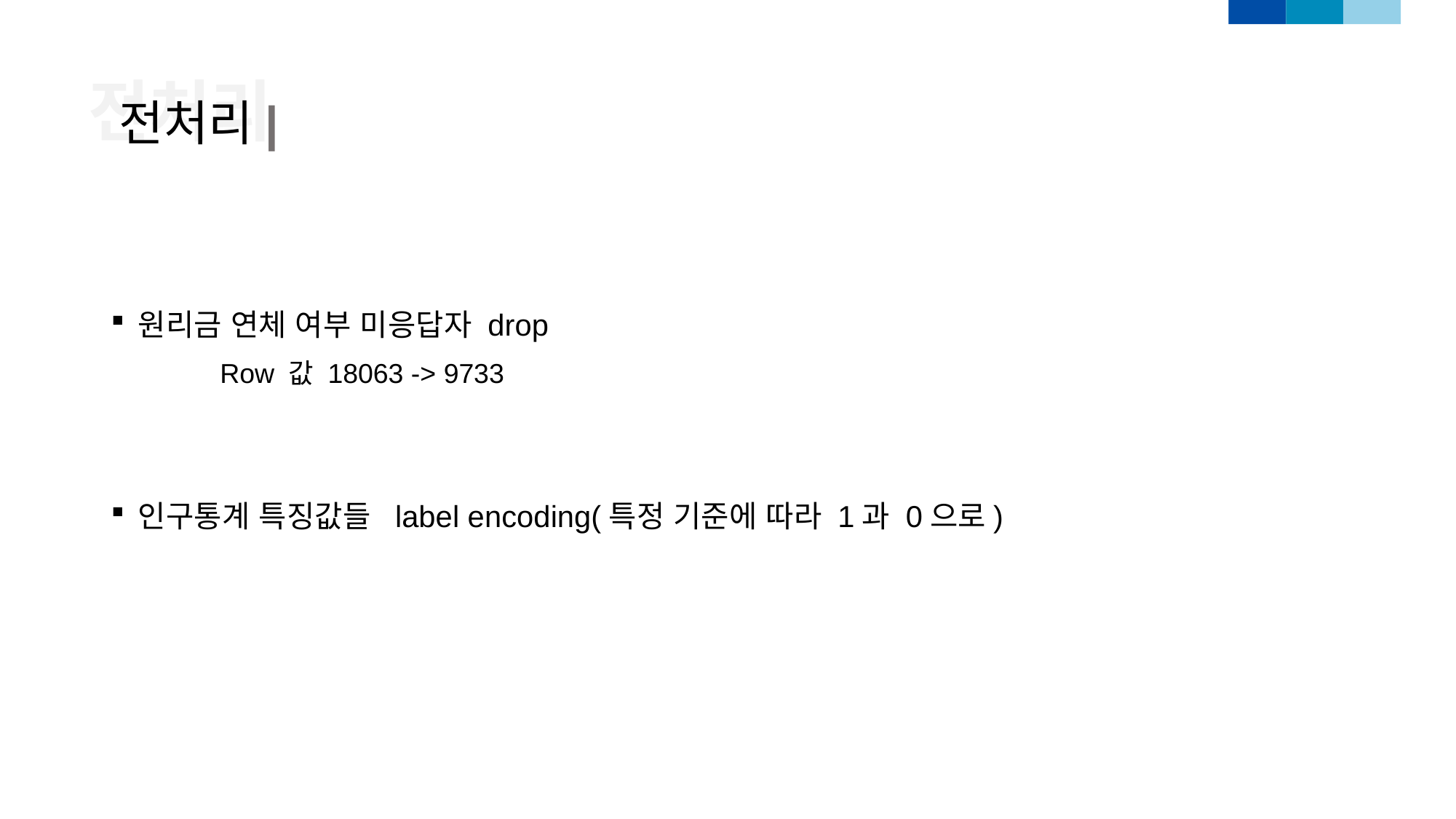

전처리|
전처리

원리금 연체 여부 미응답자 drop
	Row 값 18063 -> 9733

인구통계 특징값들  label encoding(특정 기준에 따라 1과 0으로)